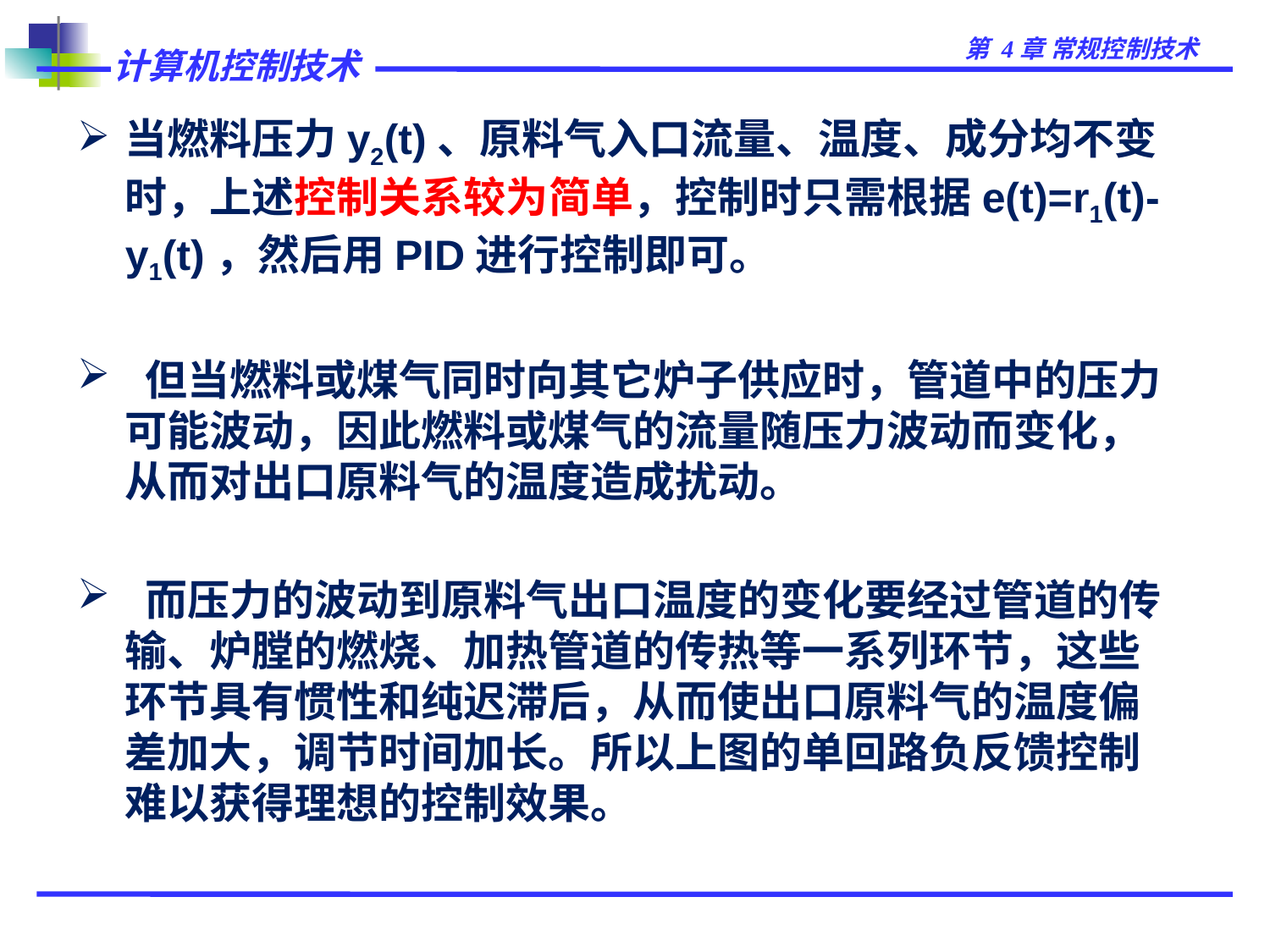

当燃料压力y2(t)、原料气入口流量、温度、成分均不变时，上述控制关系较为简单，控制时只需根据e(t)=r1(t)-y1(t)，然后用PID进行控制即可。

 但当燃料或煤气同时向其它炉子供应时，管道中的压力可能波动，因此燃料或煤气的流量随压力波动而变化，从而对出口原料气的温度造成扰动。

 而压力的波动到原料气出口温度的变化要经过管道的传输、炉膛的燃烧、加热管道的传热等一系列环节，这些环节具有惯性和纯迟滞后，从而使出口原料气的温度偏差加大，调节时间加长。所以上图的单回路负反馈控制难以获得理想的控制效果。